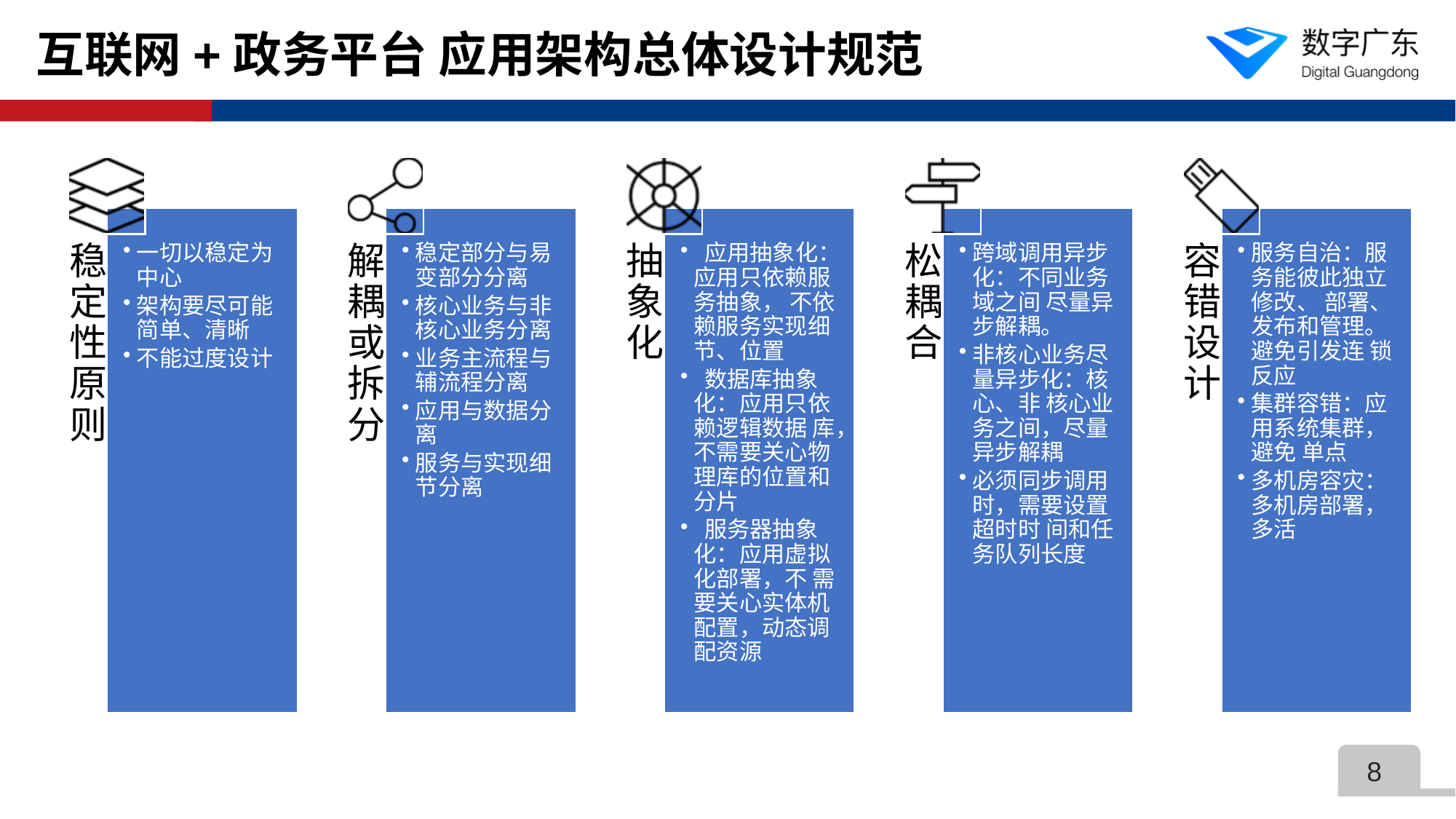

互联网+政务平台 应用架构总体设计规范
稳定性原则
一切以稳定为中心
架构要尽可能简单、清晰
不能过度设计
解耦或拆分
稳定部分与易变部分分离
核心业务与非核心业务分离
业务主流程与辅流程分离
应用与数据分离
服务与实现细节分离
抽象化
 应用抽象化：应用只依赖服务抽象， 不依赖服务实现细节、位置
 数据库抽象化：应用只依赖逻辑数据 库，不需要关心物理库的位置和分片
 服务器抽象化：应用虚拟化部署，不 需要关心实体机配置，动态调配资源
松耦合
跨域调用异步化：不同业务域之间 尽量异步解耦。
非核心业务尽量异步化：核心、非 核心业务之间，尽量异步解耦
必须同步调用时，需要设置超时时 间和任务队列长度
容错设计
服务自治：服务能彼此独立修改、 部署、发布和管理。避免引发连 锁反应
集群容错：应用系统集群，避免 单点
多机房容灾：多机房部署，多活